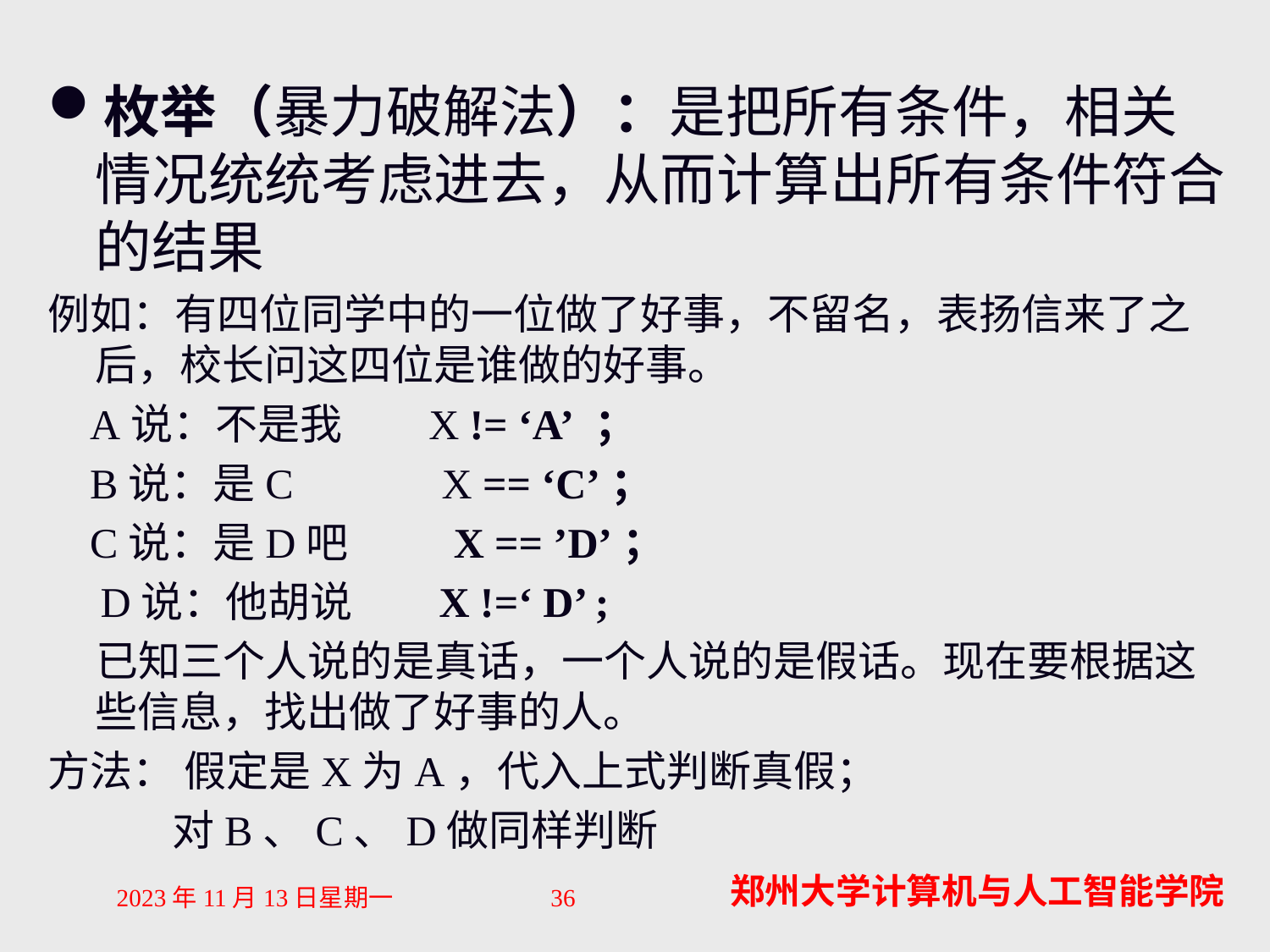

枚举（暴力破解法）：是把所有条件，相关情况统统考虑进去，从而计算出所有条件符合的结果
例如：有四位同学中的一位做了好事，不留名，表扬信来了之后，校长问这四位是谁做的好事。
    A说：不是我        X != ‘A’ ；
    B说：是C              X == ‘C’；
    C说：是D吧          X == ’D’；
     D说：他胡说        X !=‘ D’ ;
    已知三个人说的是真话，一个人说的是假话。现在要根据这些信息，找出做了好事的人。
方法： 假定是X为A，代入上式判断真假；
            对B、C、D做同样判断